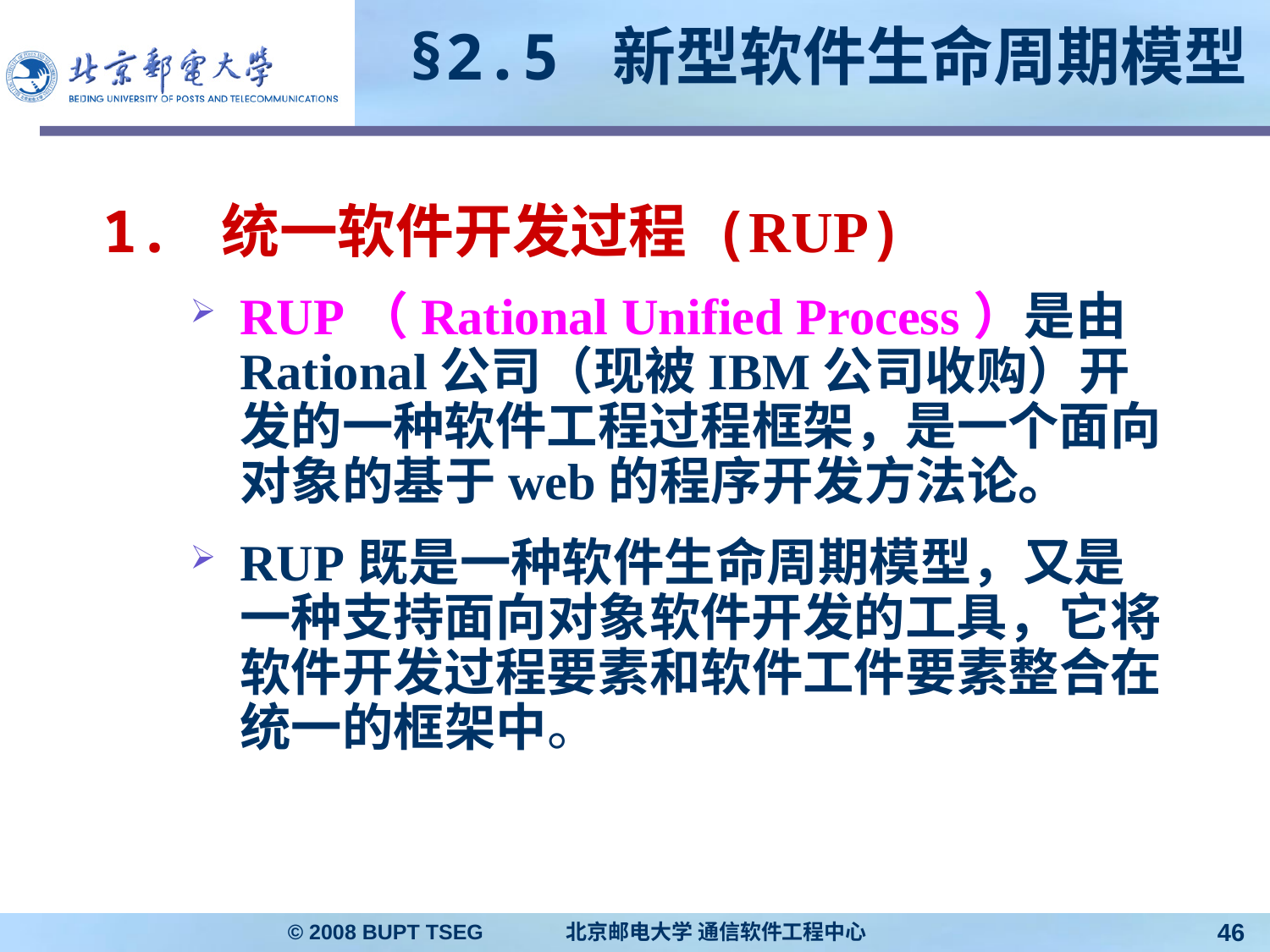

# §2.5 新型软件生命周期模型
1. 统一软件开发过程 (RUP)
RUP（Rational Unified Process）是由Rational公司（现被IBM公司收购）开发的一种软件工程过程框架，是一个面向对象的基于web的程序开发方法论。
RUP既是一种软件生命周期模型，又是一种支持面向对象软件开发的工具，它将软件开发过程要素和软件工件要素整合在统一的框架中。
© 2008 BUPT TSEG             北京邮电大学 通信软件工程中心